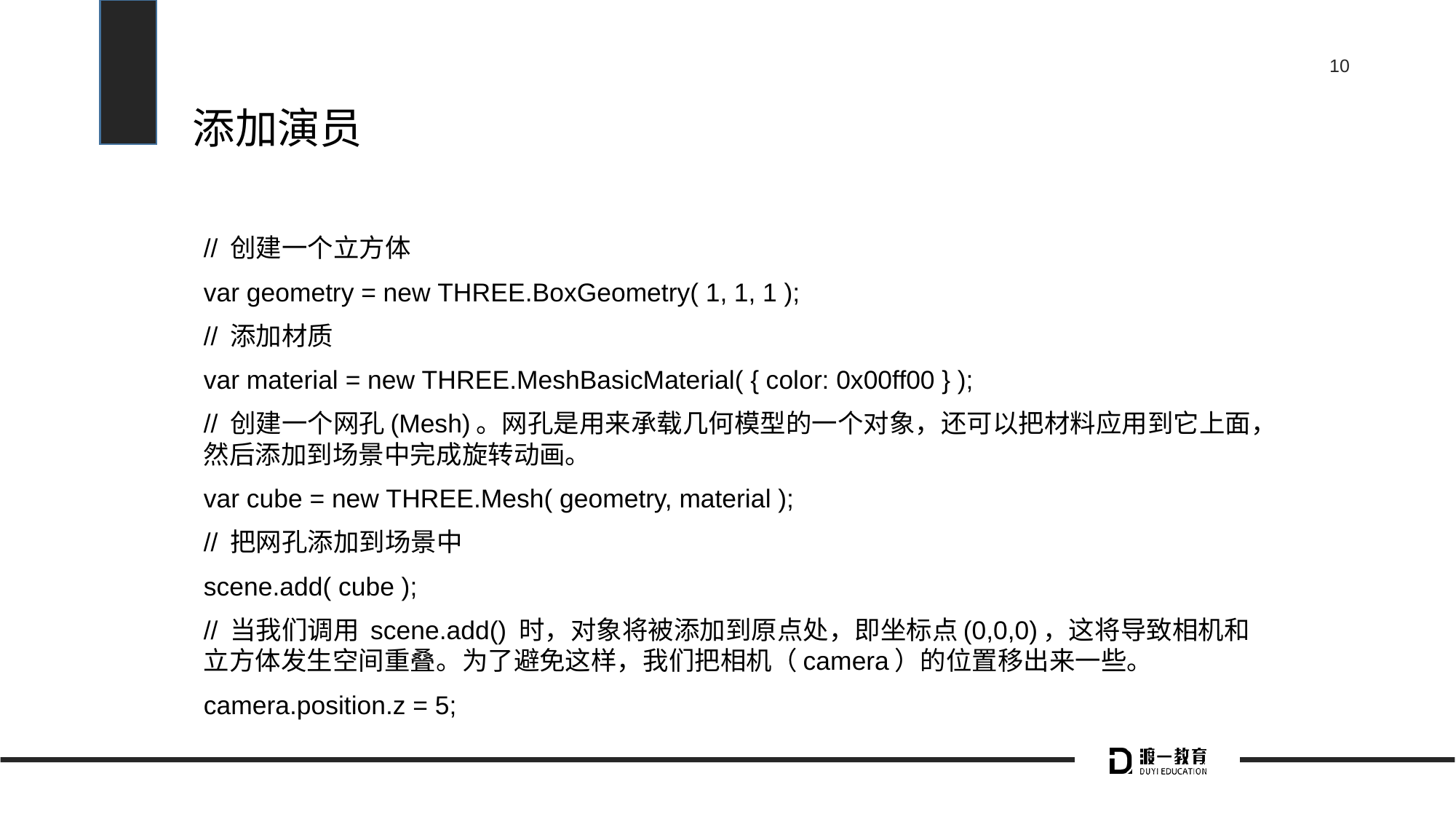

# 添加演员
// 创建一个立方体
var geometry = new THREE.BoxGeometry( 1, 1, 1 );
// 添加材质
var material = new THREE.MeshBasicMaterial( { color: 0x00ff00 } );
// 创建一个网孔(Mesh)。网孔是用来承载几何模型的一个对象，还可以把材料应用到它上面，然后添加到场景中完成旋转动画。
var cube = new THREE.Mesh( geometry, material );
// 把网孔添加到场景中
scene.add( cube );
// 当我们调用 scene.add() 时，对象将被添加到原点处，即坐标点(0,0,0)，这将导致相机和立方体发生空间重叠。为了避免这样，我们把相机（camera）的位置移出来一些。
camera.position.z = 5;